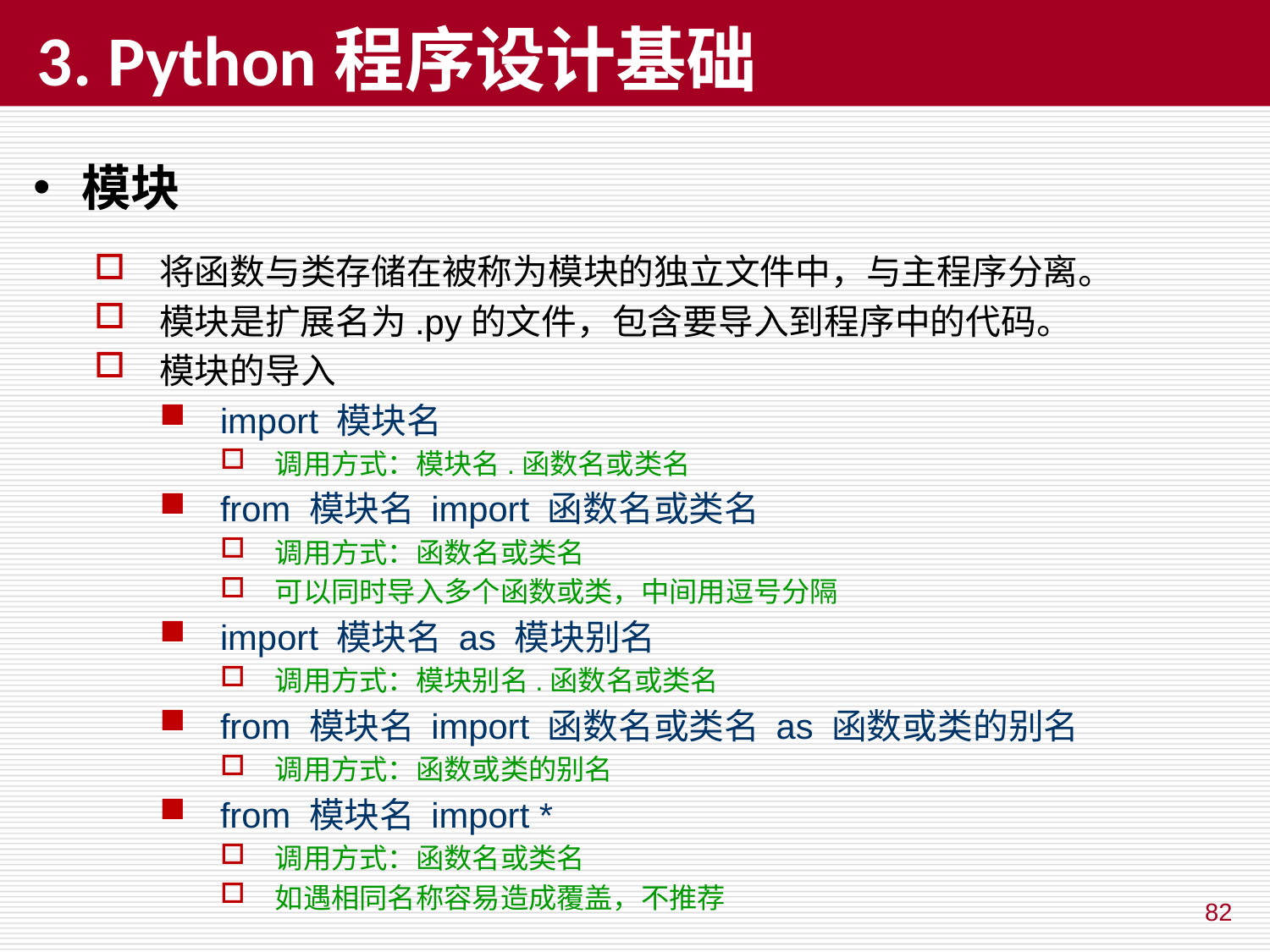

# 3. Python程序设计基础
模块

将函数与类存储在被称为模块的独立文件中，与主程序分离。
模块是扩展名为.py的文件，包含要导入到程序中的代码。
模块的导入
import 模块名
调用方式：模块名.函数名或类名
from 模块名 import 函数名或类名
调用方式：函数名或类名
可以同时导入多个函数或类，中间用逗号分隔
import 模块名 as 模块别名
调用方式：模块别名.函数名或类名
from 模块名 import 函数名或类名 as 函数或类的别名
调用方式：函数或类的别名
from 模块名 import *
调用方式：函数名或类名
如遇相同名称容易造成覆盖，不推荐

82